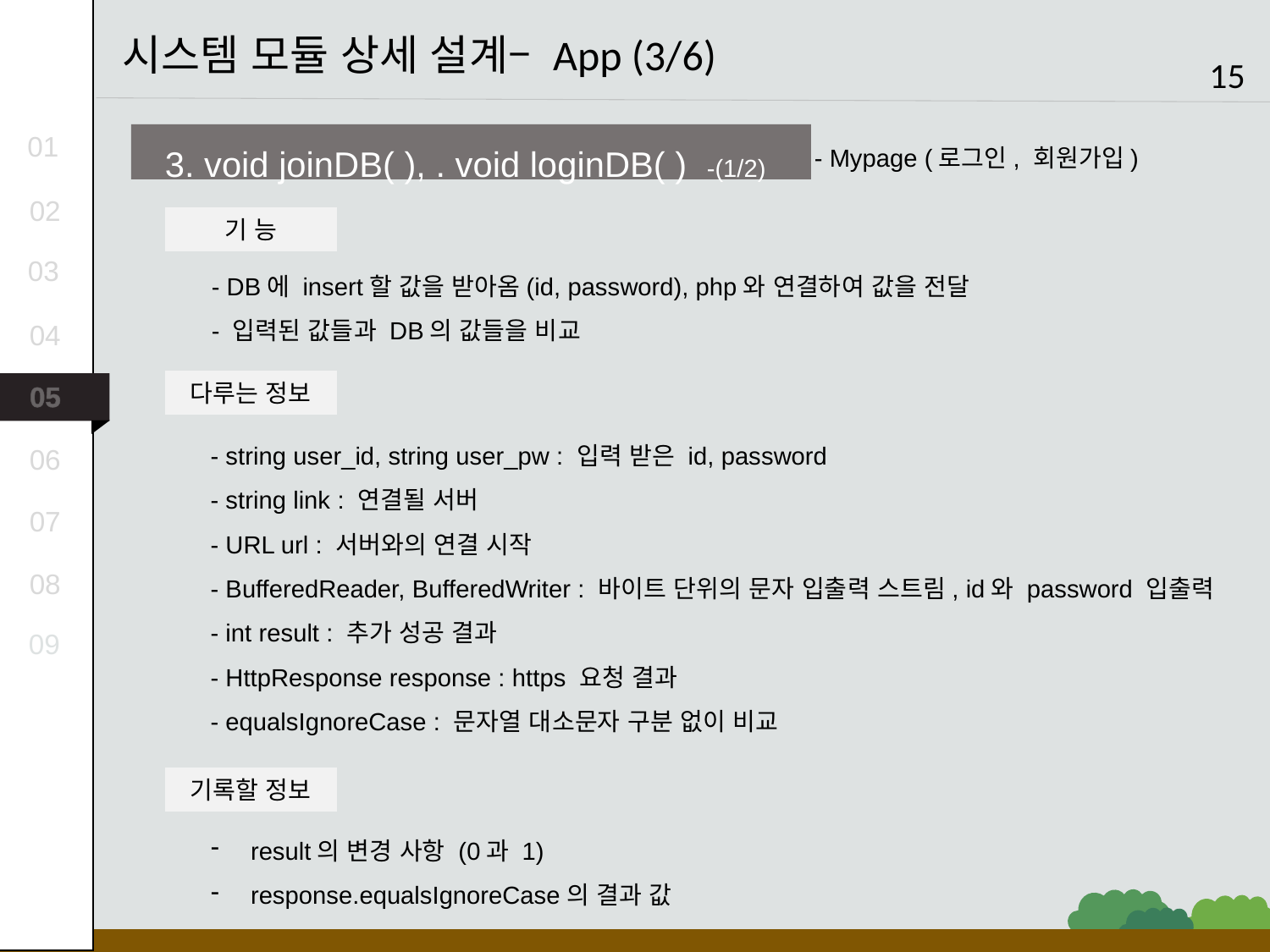

시스템 모듈 상세 설계– App (3/6)

15
3. void joinDB( ), . void loginDB( )  -(1/2)

- Mypage (로그인, 회원가입)
01

02
기 능
03
- DB에 insert할 값을 받아옴(id, password), php와 연결하여 값을 전달
- 입력된 값들과 DB의 값들을 비교

04
다루는 정보
05

- string user_id, string user_pw : 입력 받은 id, password
- string link : 연결될 서버
- URL url : 서버와의 연결 시작
- BufferedReader, BufferedWriter : 바이트 단위의 문자 입출력 스트림, id와 password 입출력
- int result : 추가 성공 결과
- HttpResponse response : https 요청 결과
- equalsIgnoreCase : 문자열 대소문자 구분 없이 비교

06
07
08
09
기록할 정보
result의 변경 사항 (0과 1)
response.equalsIgnoreCase의 결과 값